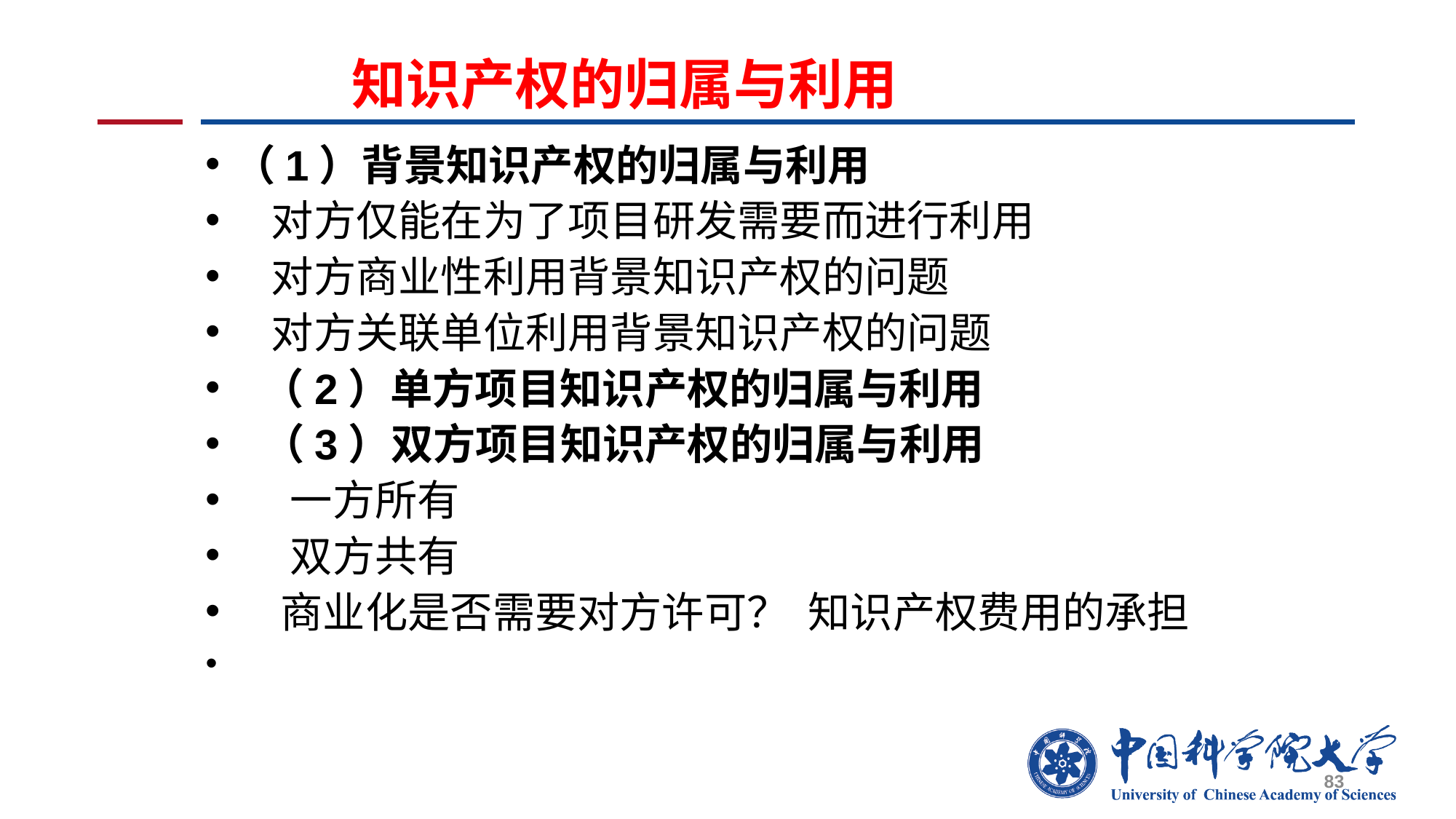

知识产权的归属与利用
（1）背景知识产权的归属与利用
   对方仅能在为了项目研发需要而进行利用
   对方商业性利用背景知识产权的问题
   对方关联单位利用背景知识产权的问题
  （2）单方项目知识产权的归属与利用
  （3）双方项目知识产权的归属与利用
     一方所有
     双方共有
    商业化是否需要对方许可？  知识产权费用的承担

83